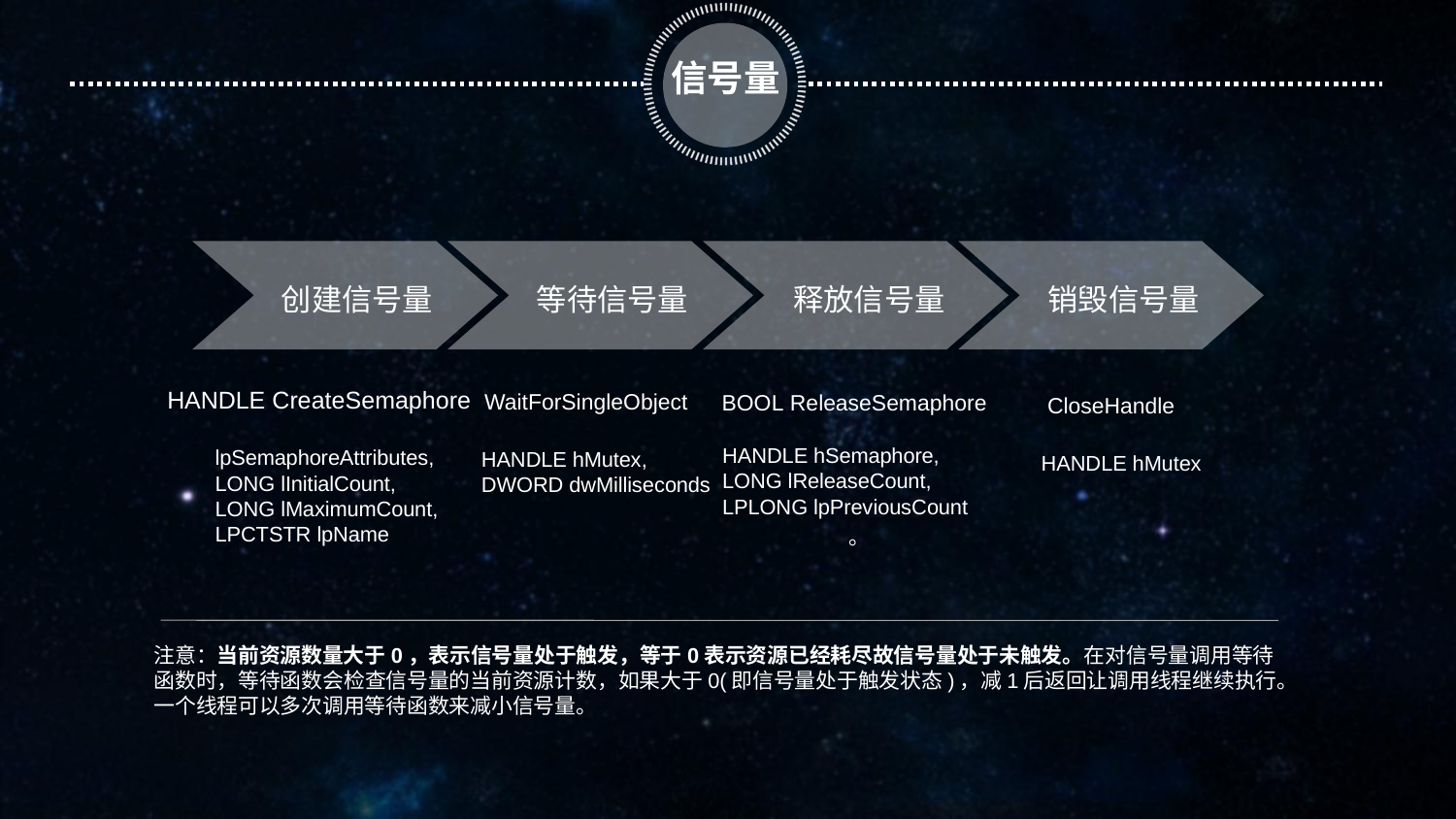

信号量

创建信号量

等待信号量

释放信号量

销毁信号量
CloseHandle
HANDLE CreateSemaphore
WaitForSingleObject
BOOL ReleaseSemaphore
HANDLE hSemaphore,
LONG lReleaseCount,
LPLONG lpPreviousCount
。
  lpSemaphoreAttributes,
  LONG lInitialCount,
  LONG lMaximumCount,
  LPCTSTR lpName
HANDLE hMutex
  HANDLE hMutex,
  DWORD dwMilliseconds

注意：当前资源数量大于0，表示信号量处于触发，等于0表示资源已经耗尽故信号量处于未触发。在对信号量调用等待函数时，等待函数会检查信号量的当前资源计数，如果大于0(即信号量处于触发状态)，减1后返回让调用线程继续执行。一个线程可以多次调用等待函数来减小信号量。